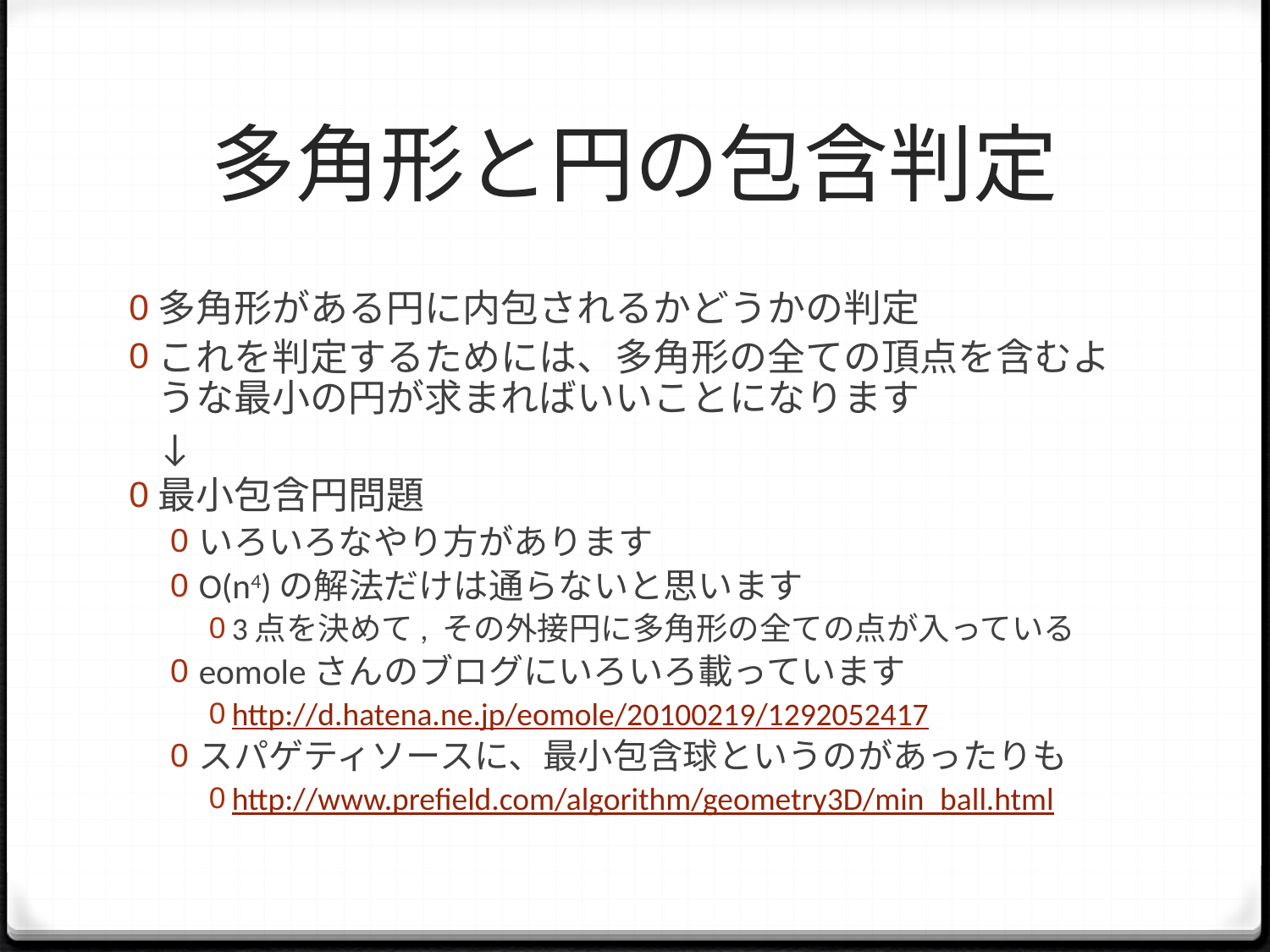

# 多角形と円の包含判定
多角形がある円に内包されるかどうかの判定
これを判定するためには、多角形の全ての頂点を含むような最小の円が求まればいいことになります
	↓
最小包含円問題
いろいろなやり方があります
O(n4)の解法だけは通らないと思います
3点を決めて, その外接円に多角形の全ての点が入っている
eomoleさんのブログにいろいろ載っています
http://d.hatena.ne.jp/eomole/20100219/1292052417
スパゲティソースに、最小包含球というのがあったりも
http://www.prefield.com/algorithm/geometry3D/min_ball.html